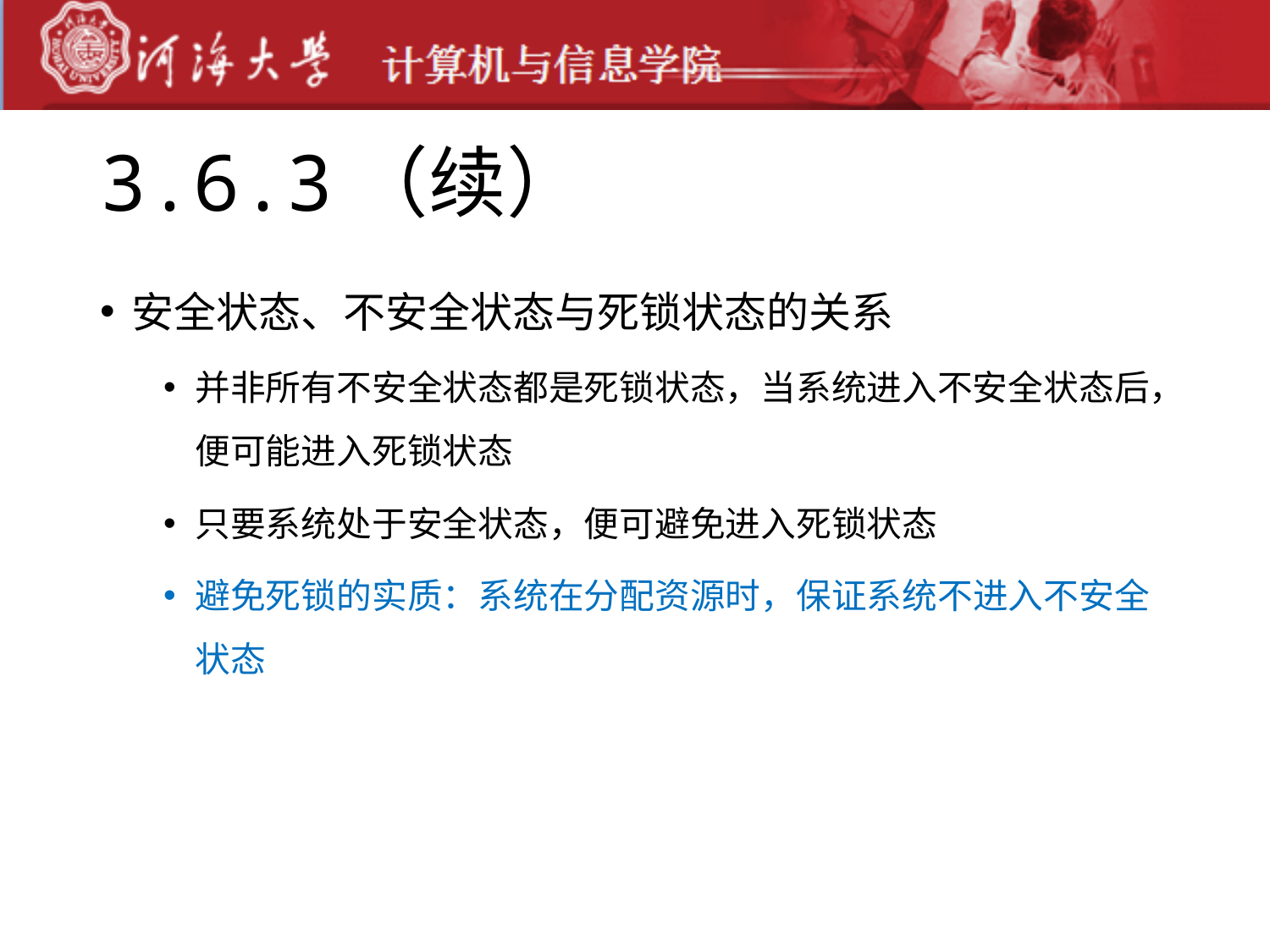

# 3.6.3（续）
安全状态、不安全状态与死锁状态的关系
并非所有不安全状态都是死锁状态，当系统进入不安全状态后，便可能进入死锁状态
只要系统处于安全状态，便可避免进入死锁状态
避免死锁的实质：系统在分配资源时，保证系统不进入不安全状态